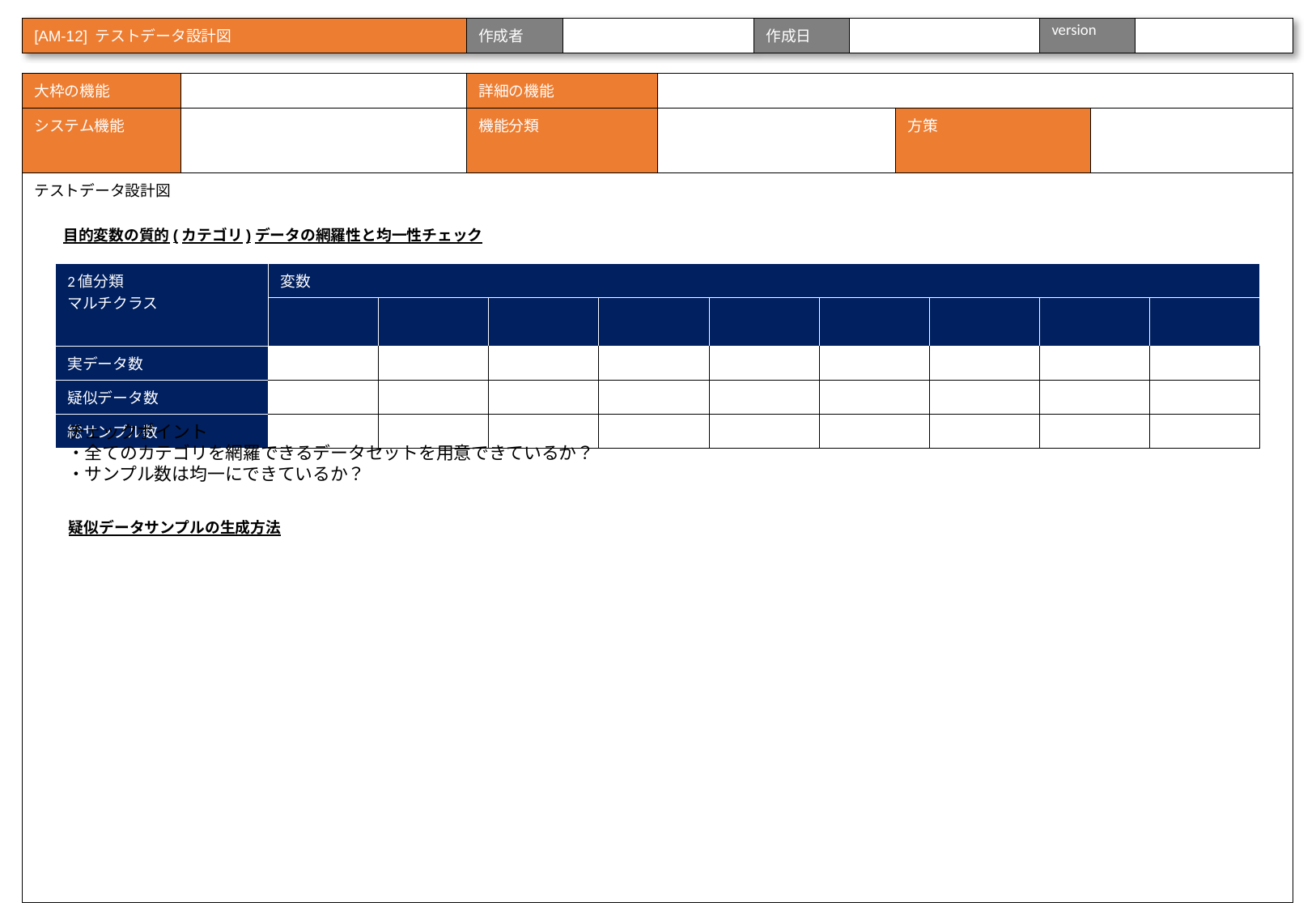

目的変数の質的(カテゴリ)データの網羅性と均一性チェック
| 2値分類 マルチクラス | 変数 |  |  |  |  |  |  |  |  |
| --- | --- | --- | --- | --- | --- | --- | --- | --- | --- |
|  |  |  |  |  |  |  |  |  |  |
| 実データ数 |  |  |  |  |  |  |  |  |  |
| 疑似データ数 |  |  |  |  |  |  |  |  |  |
| 総サンプル数 |  |  |  |  |  |  |  |  |  |
チェックポイント
・全てのカテゴリを網羅できるデータセットを用意できているか？
・サンプル数は均一にできているか？
疑似データサンプルの生成方法